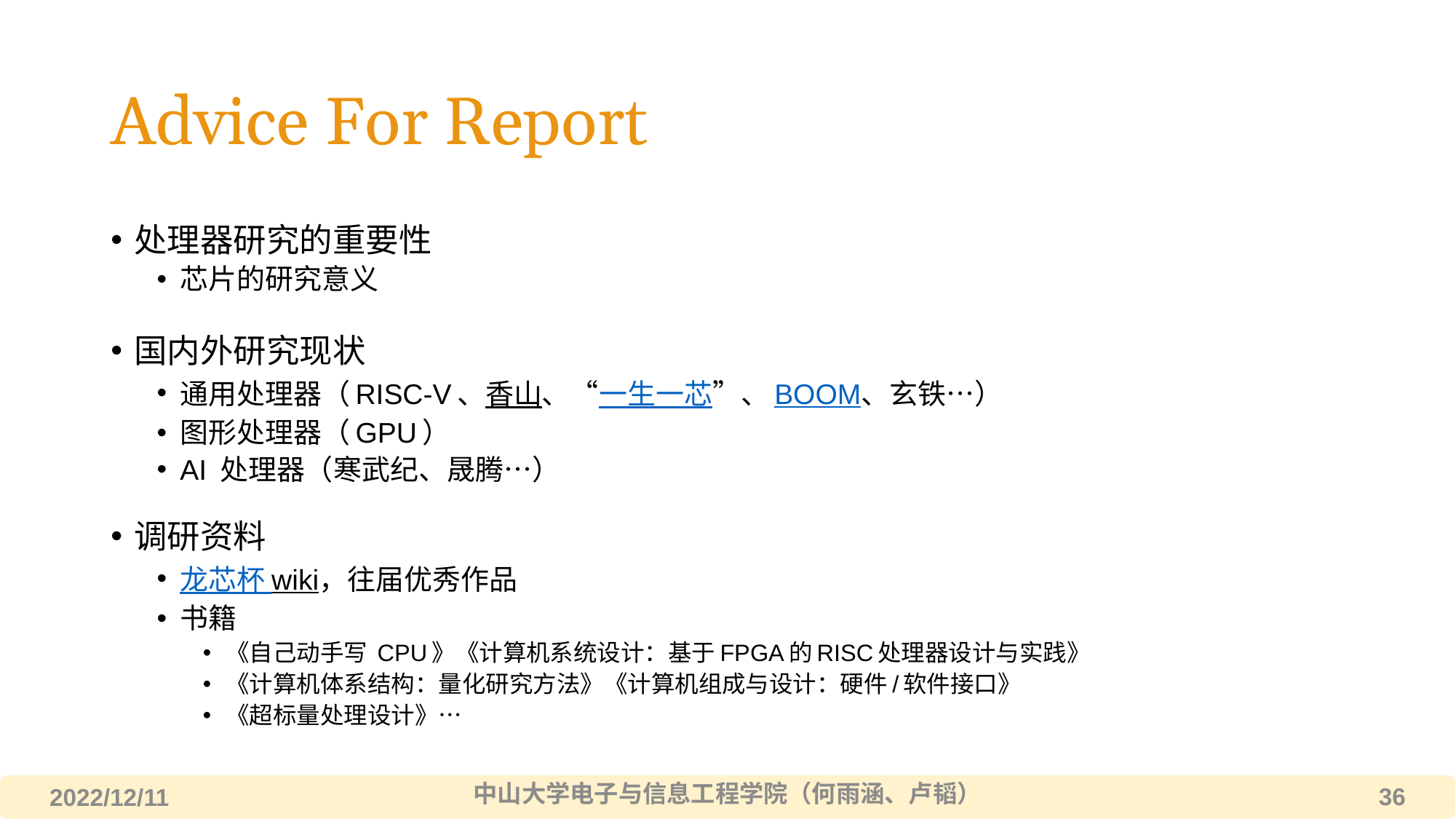

# Advice For Report
处理器研究的重要性
芯片的研究意义

国内外研究现状
通用处理器（RISC-V、香山、“一生一芯”、BOOM、玄铁…）
图形处理器（GPU）
AI 处理器（寒武纪、晟腾…）

调研资料
龙芯杯 wiki，往届优秀作品
书籍
《自己动手写 CPU》《计算机系统设计：基于FPGA的RISC处理器设计与实践》
《计算机体系结构：量化研究方法》《计算机组成与设计：硬件/软件接口》
《超标量处理设计》…

中山大学电子与信息工程学院（何雨涵、卢韬）
36
2022/12/11